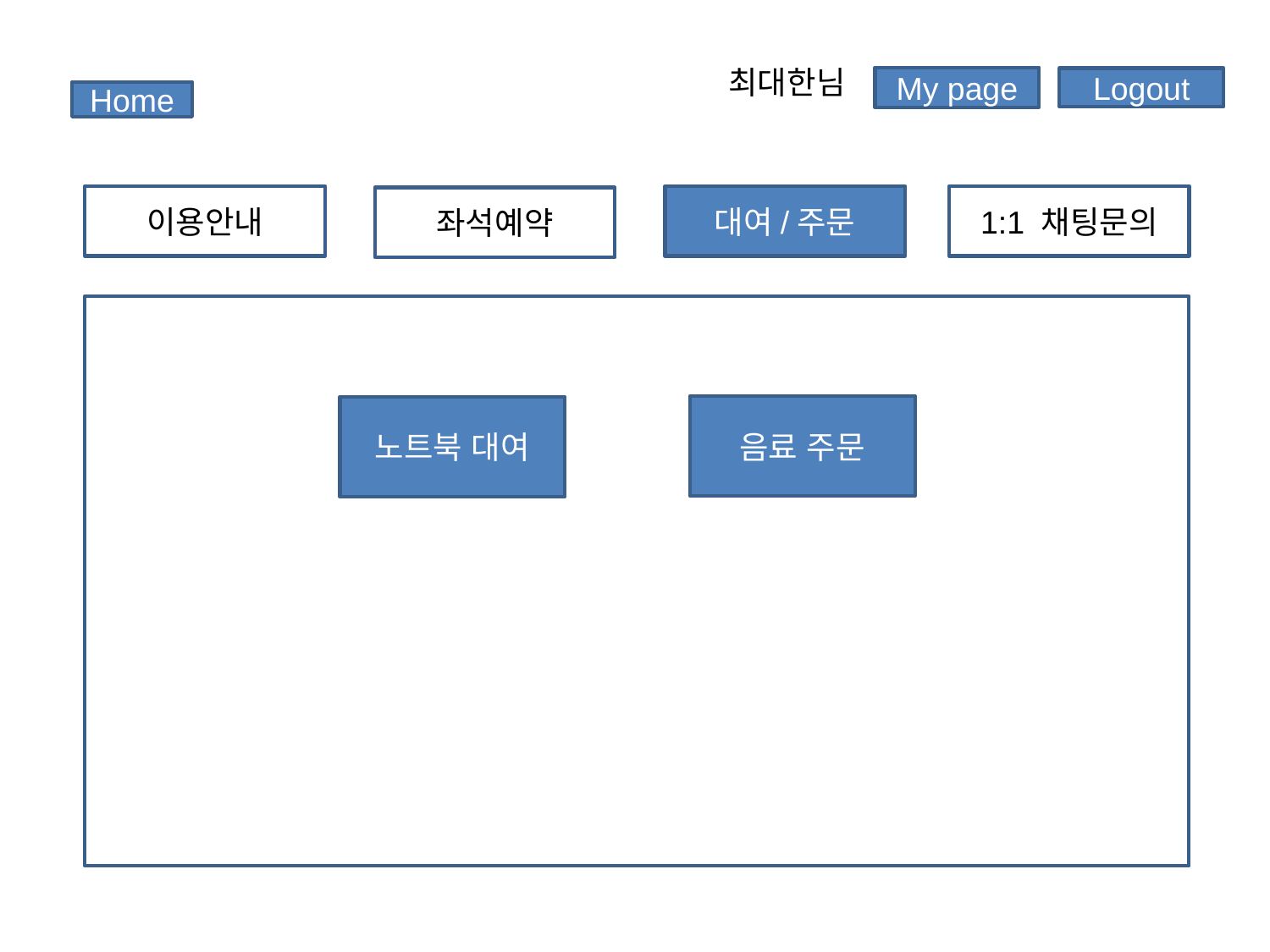

최대한님
My page
Logout
Home
이용안내
대여/주문
1:1 채팅문의
좌석예약

음료 주문
노트북 대여